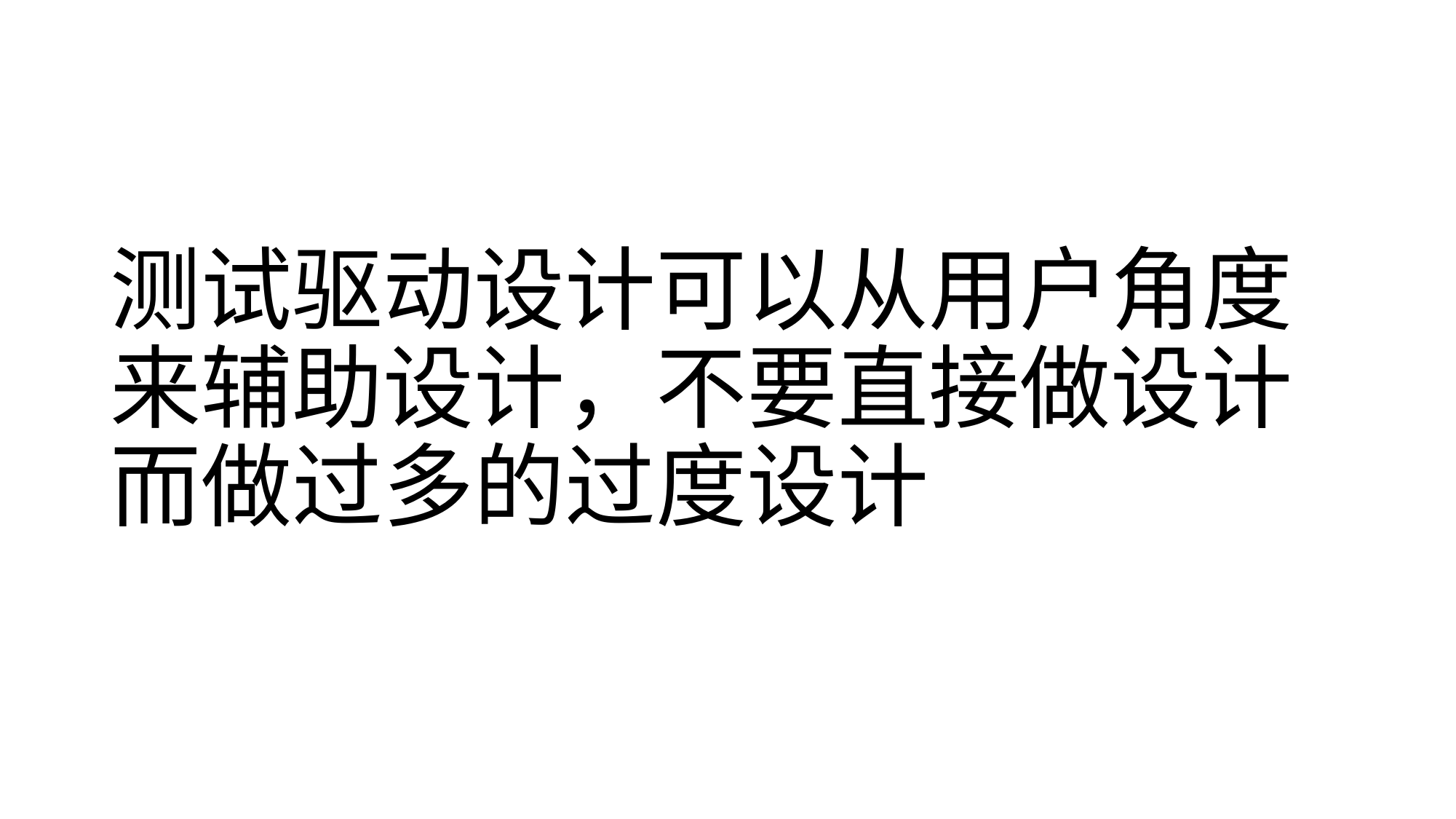

# 测试驱动设计可以从用户角度来辅助设计，不要直接做设计而做过多的过度设计